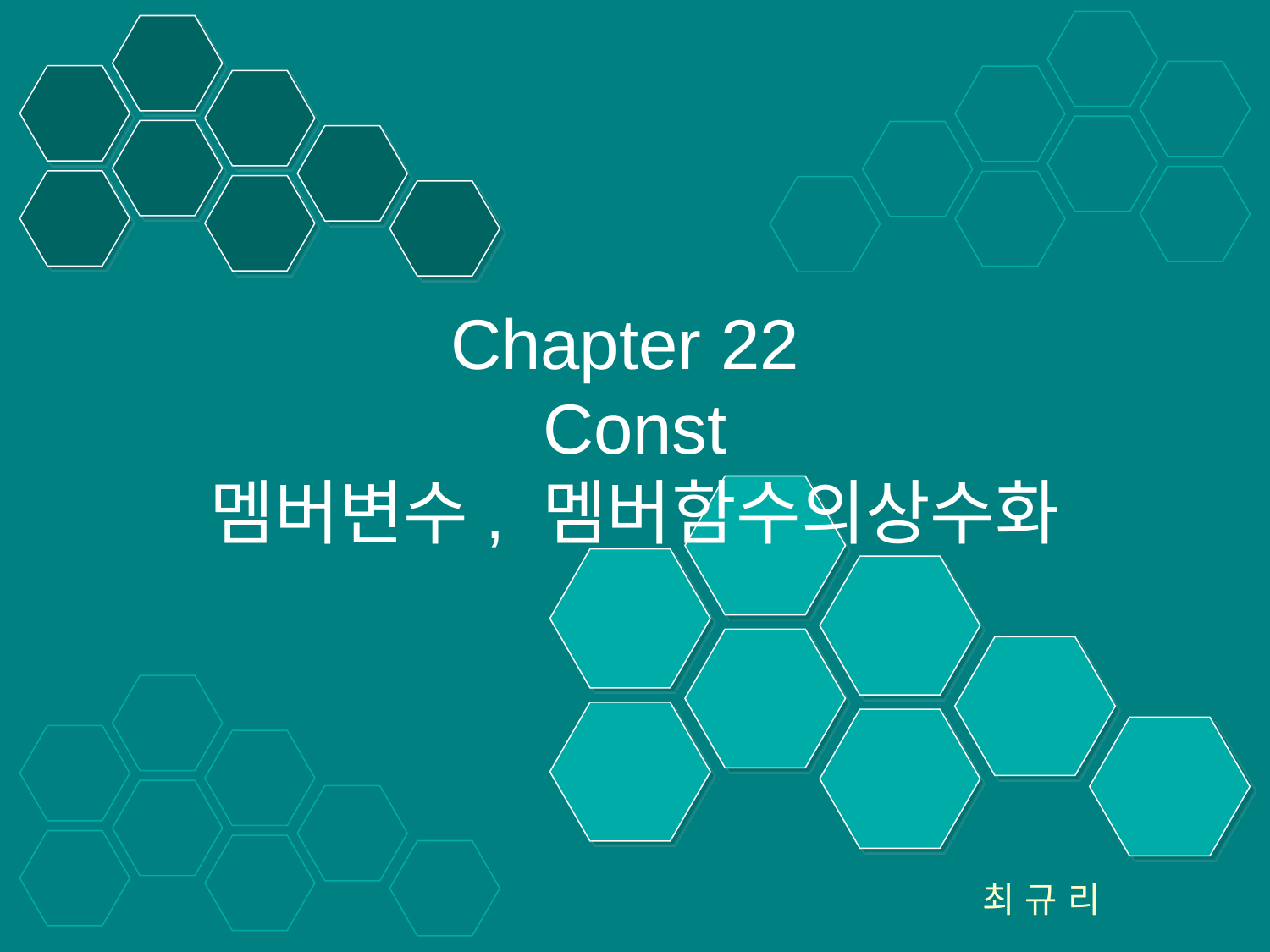

# Chapter 22 Const 멤버변수, 멤버함수의상수화
최 규 리